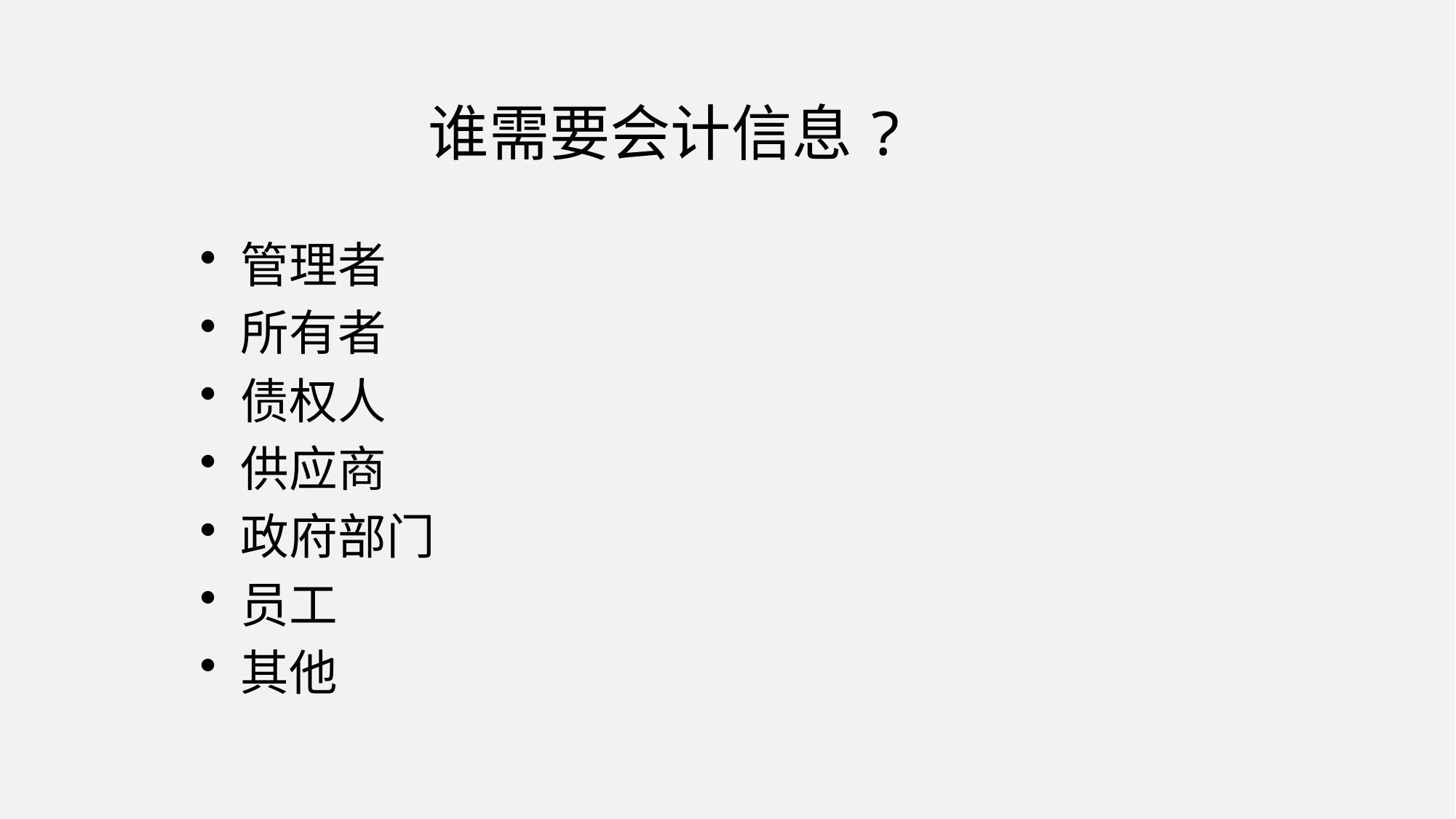

谁需要会计信息?
管理者
所有者
债权人
供应商
政府部门
员工
其他